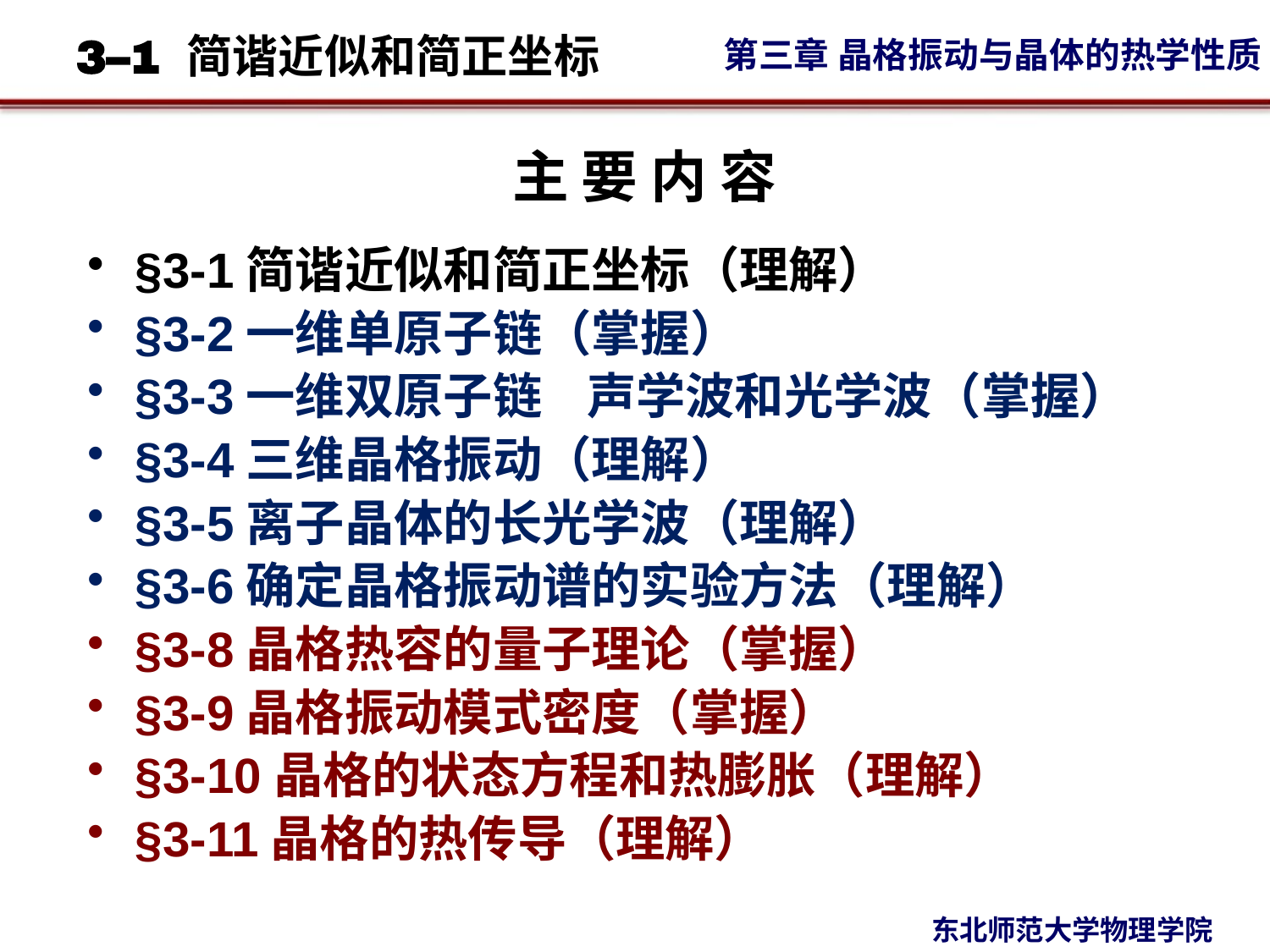

# 主 要 内 容
§3-1简谐近似和简正坐标（理解）
§3-2一维单原子链（掌握）
§3-3一维双原子链    声学波和光学波（掌握）
§3-4三维晶格振动（理解）
§3-5离子晶体的长光学波（理解）
§3-6确定晶格振动谱的实验方法（理解）
§3-8晶格热容的量子理论（掌握）
§3-9晶格振动模式密度（掌握）
§3-10晶格的状态方程和热膨胀（理解）
§3-11晶格的热传导（理解）